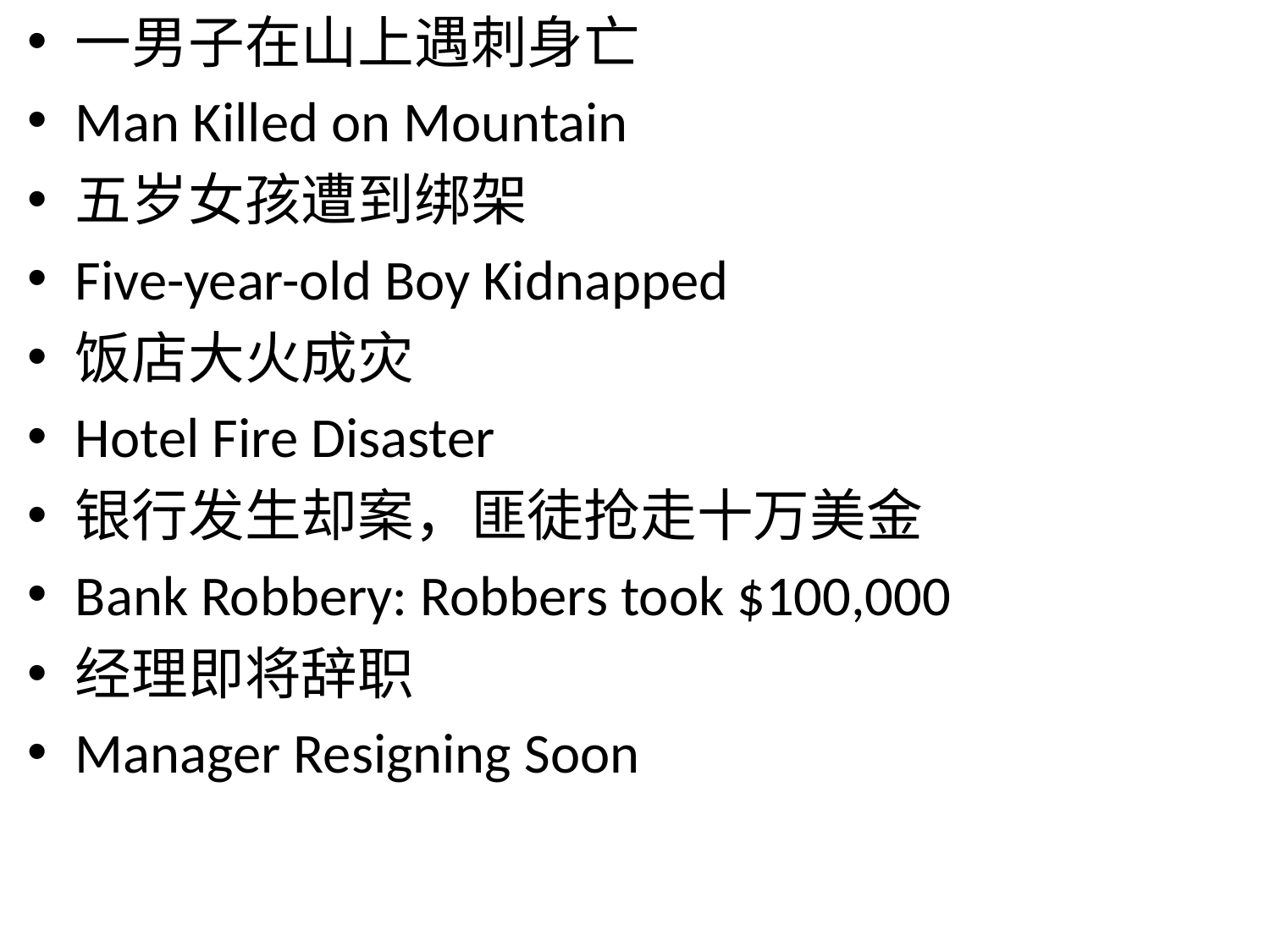

一男子在山上遇刺身亡
Man Killed on Mountain
五岁女孩遭到绑架
Five-year-old Boy Kidnapped
饭店大火成灾
Hotel Fire Disaster
银行发生却案，匪徒抢走十万美金
Bank Robbery: Robbers took $100,000
经理即将辞职
Manager Resigning Soon